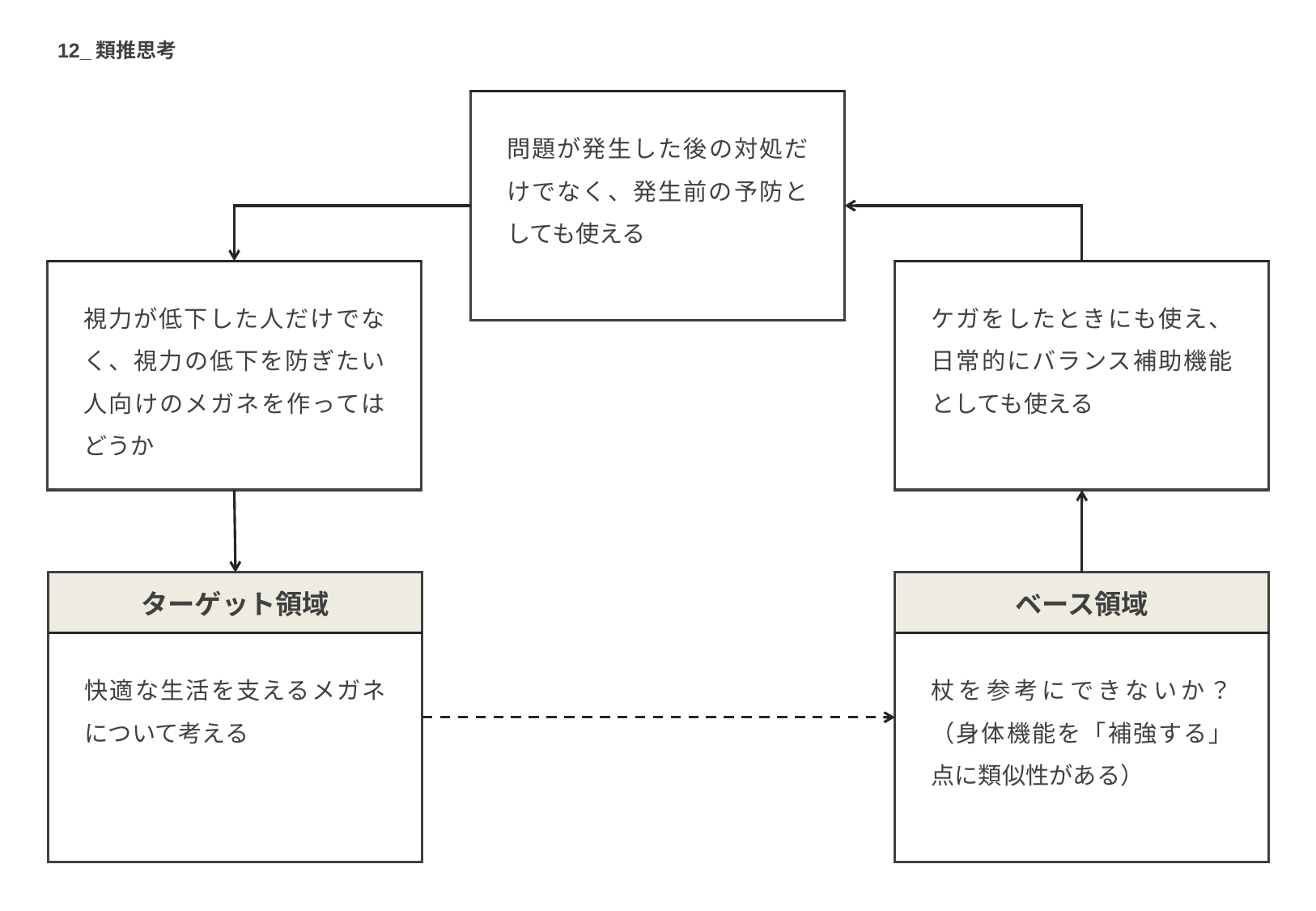

12_類推思考

問題が発生した後の対処だけでなく、発生前の予防としても使える

視力が低下した人だけでなく、視力の低下を防ぎたい人向けのメガネを作ってはどうか

ケガをしたときにも使え、日常的にバランス補助機能としても使える

ターゲット領域
快適な生活を支えるメガネについて考える

ベース領域
杖を参考にできないか？（身体機能を「補強する」点に類似性がある）